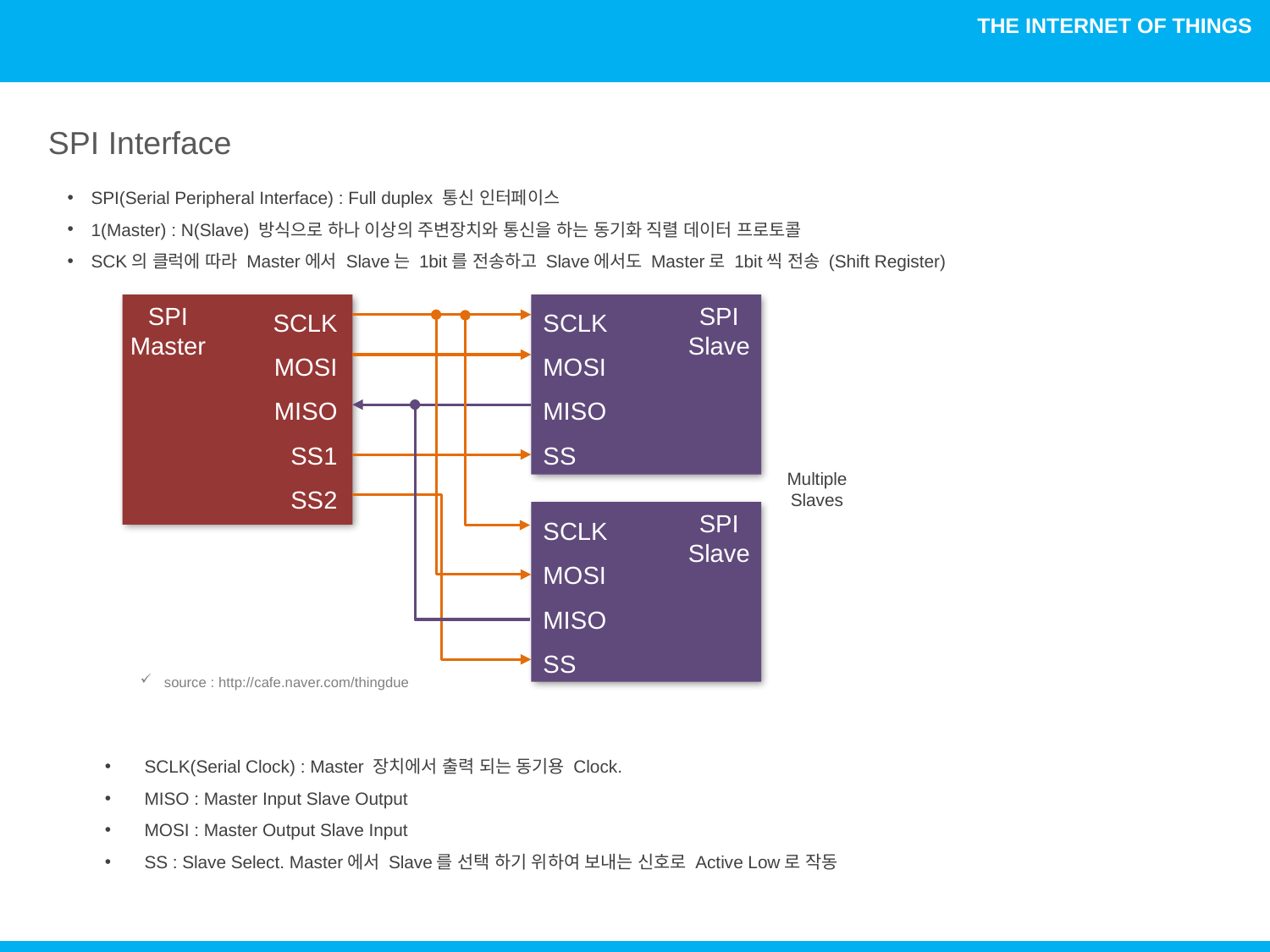

SPI Interface
SPI(Serial Peripheral Interface) : Full duplex 통신 인터페이스
1(Master) : N(Slave) 방식으로 하나 이상의 주변장치와 통신을 하는 동기화 직렬 데이터 프로토콜
SCK의 클럭에 따라 Master에서 Slave는 1bit를 전송하고 Slave에서도 Master로 1bit씩 전송 (Shift Register)
SCLK
MOSI
MISO
SS1
SS2
SCLK
MOSI
MISO
SS
SPI
Master

SPI
Slave
SPI
Slave
Multiple
Slaves
SCLK
MOSI
MISO
SS

SPI
Slave
source : http://cafe.naver.com/thingdue
SCLK(Serial Clock) : Master 장치에서 출력 되는 동기용 Clock.
MISO : Master Input Slave Output
MOSI : Master Output Slave Input
SS : Slave Select. Master에서 Slave를 선택 하기 위하여 보내는 신호로 Active Low로 작동